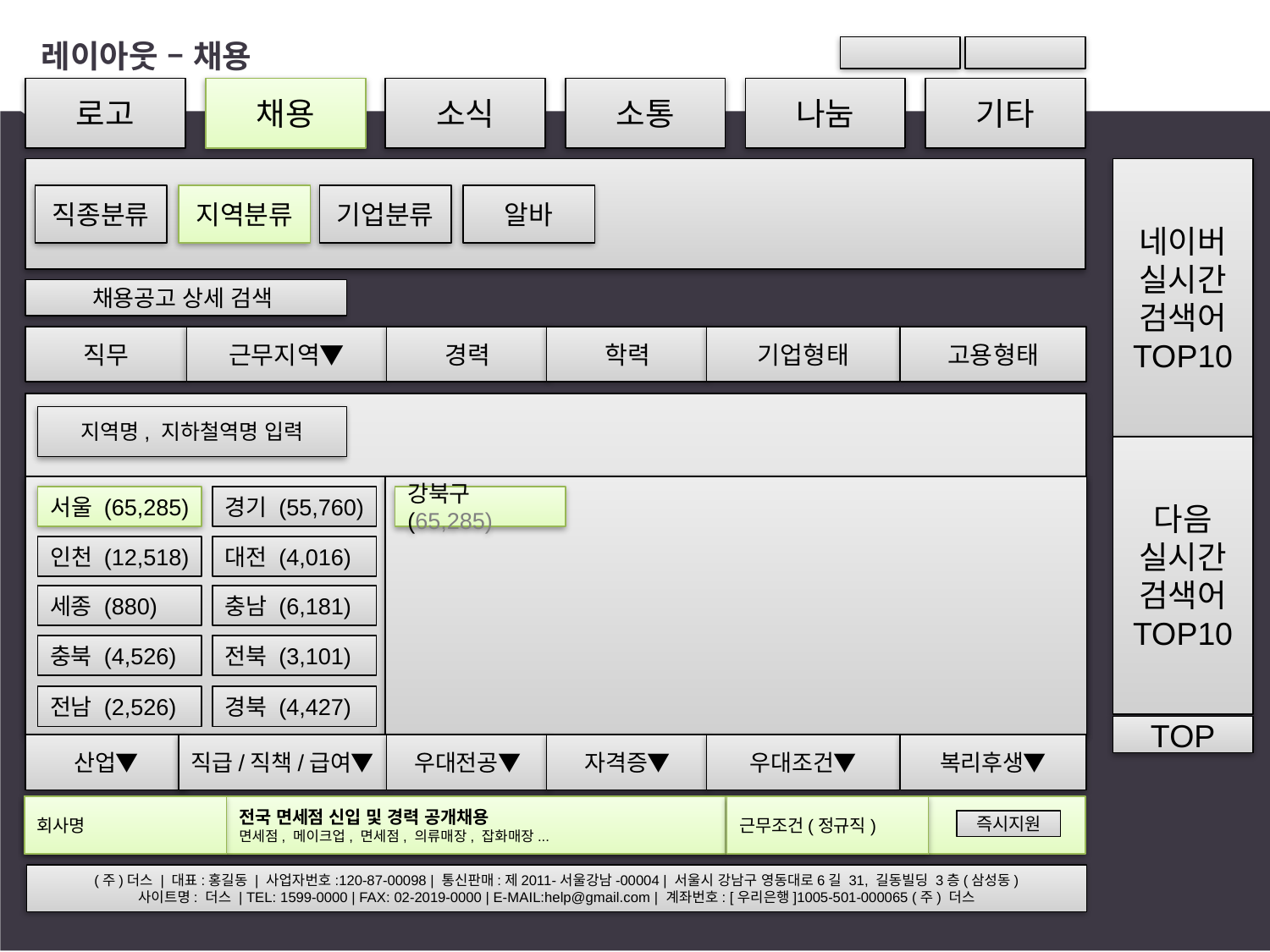

# 레이아웃 – 채용

로고
채용
소식
소통
나눔
기타

네이버
실시간
검색어
TOP10
직종분류
지역분류
기업분류
알바
채용공고 상세 검색
직무
근무지역▼
경력
학력
기업형태
고용형태

지역명, 지하철역명 입력
다음
실시간
검색어
TOP10

서울 (65,285)
경기 (55,760)
강북구(65,285)
인천 (12,518)
대전 (4,016)
세종 (880)
충남 (6,181)
충북 (4,526)
전북 (3,101)
전남 (2,526)
경북 (4,427)
TOP
산업▼
직급/직책/급여▼
우대전공▼
자격증▼
우대조건▼
복리후생▼
버
회사명
전국 면세점 신입 및 경력 공개채용
면세점, 메이크업, 면세점, 의류매장, 잡화매장...
근무조건(정규직)
즉시지원
(주)더스 | 대표:홍길동 | 사업자번호:120-87-00098 | 통신판매:제2011-서울강남-00004 | 서울시 강남구 영동대로6길 31, 길동빌딩 3층(삼성동)
사이트명: 더스 | TEL: 1599-0000 | FAX: 02-2019-0000 | E-MAIL:help@gmail.com | 계좌번호: [우리은행]1005-501-000065 (주) 더스